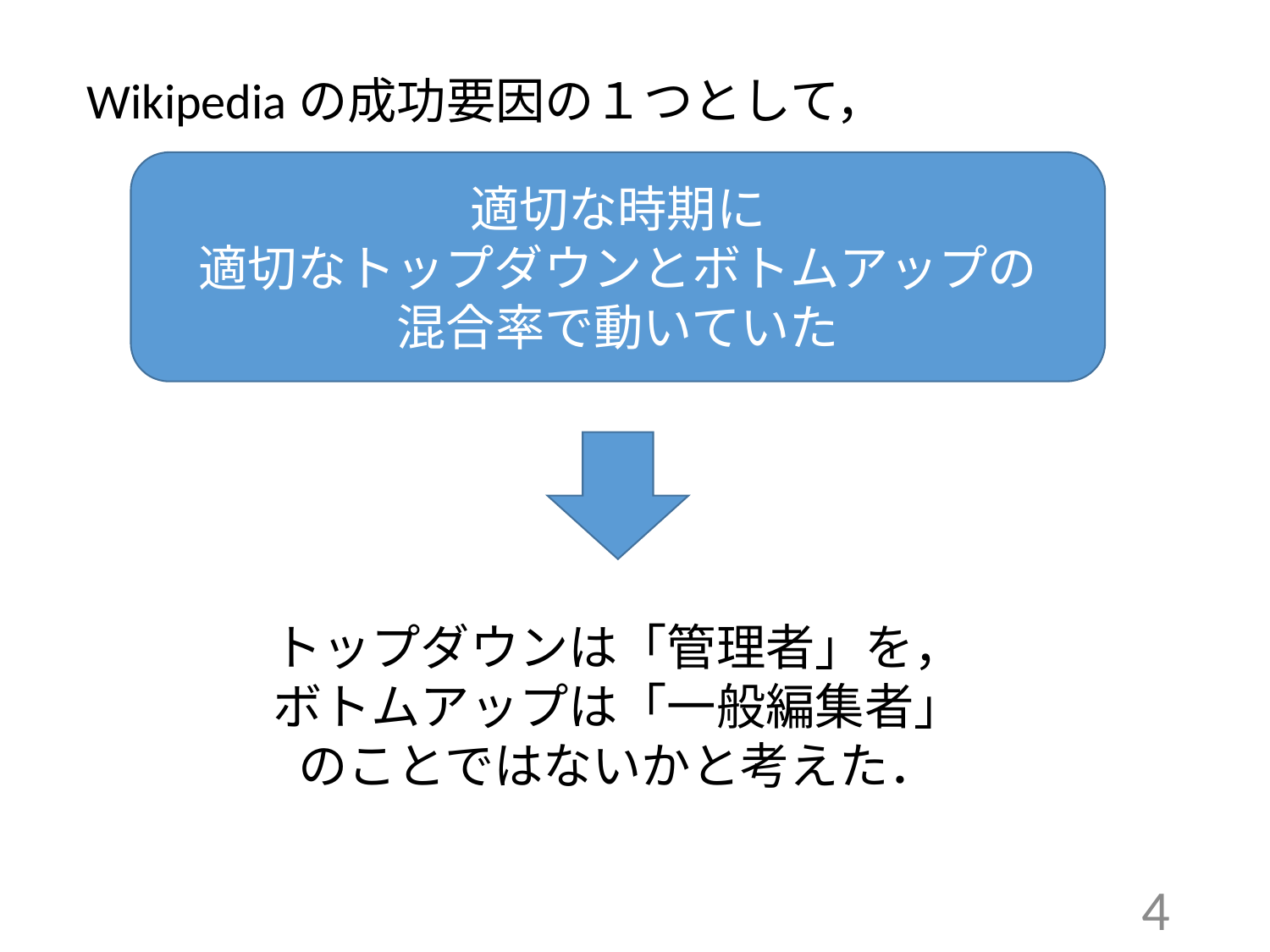

Wikipediaの成功要因の１つとして，
適切な時期に
適切なトップダウンとボトムアップの
混合率で動いていた

トップダウンは「管理者」を，
ボトムアップは「一般編集者」
のことではないかと考えた．
4